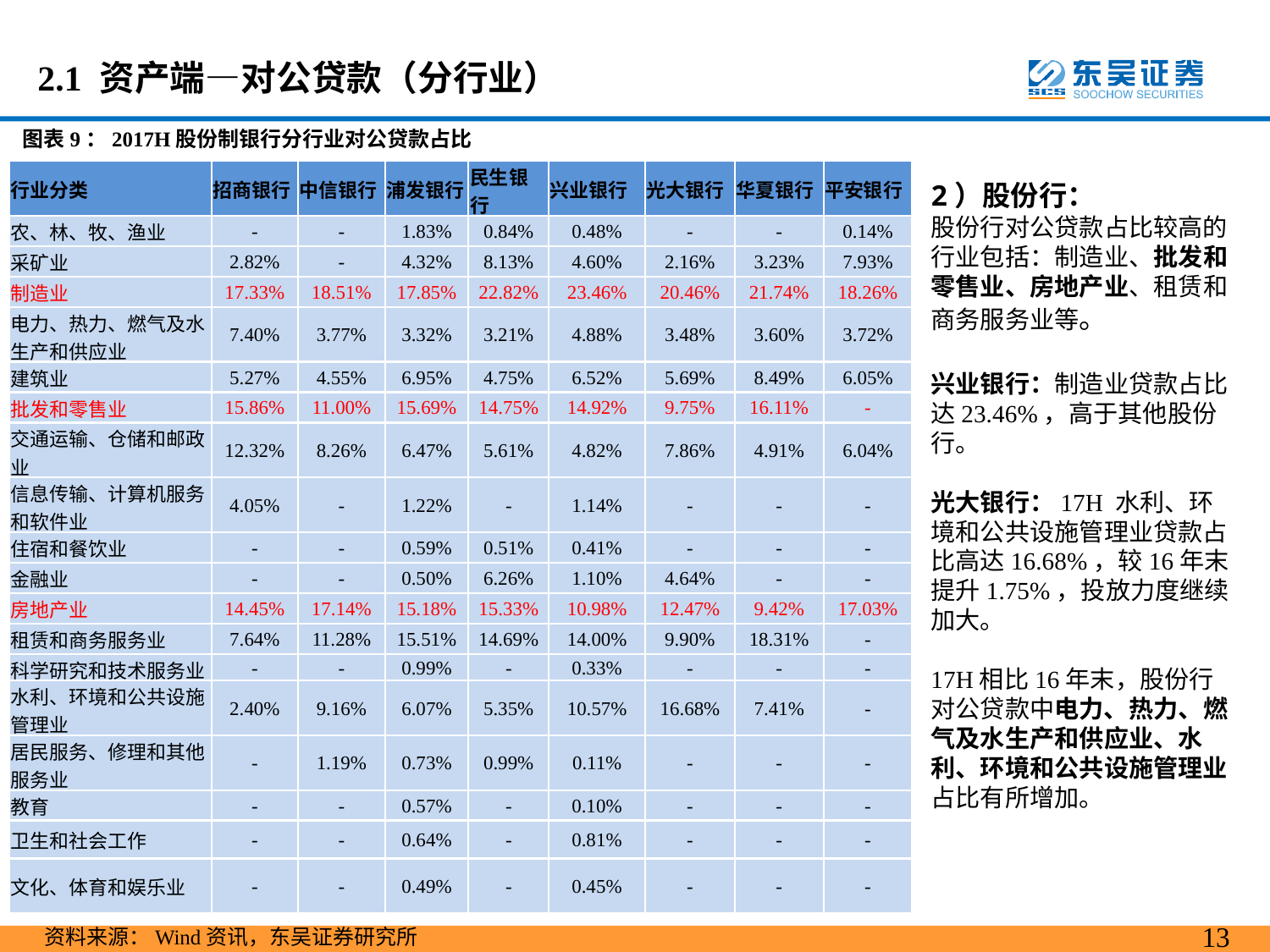

2.1 资产端—对公贷款（分行业）
图表9：2017H股份制银行分行业对公贷款占比

2）股份行：
股份行对公贷款占比较高的行业包括：制造业、批发和零售业、房地产业、租赁和商务服务业等。

兴业银行：制造业贷款占比达23.46%，高于其他股份行。

光大银行：17H 水利、环境和公共设施管理业贷款占比高达16.68%，较16年末提升1.75%，投放力度继续加大。

17H相比16年末，股份行对公贷款中电力、热力、燃气及水生产和供应业、水利、环境和公共设施管理业占比有所增加。
| 行业分类 | 招商银行 | 中信银行 | 浦发银行 | 民生银行 | 兴业银行 | 光大银行 | 华夏银行 | 平安银行 |
| --- | --- | --- | --- | --- | --- | --- | --- | --- |
| 农、林、牧、渔业 | - | - | 1.83% | 0.84% | 0.48% | - | - | 0.14% |
| 采矿业 | 2.82% | - | 4.32% | 8.13% | 4.60% | 2.16% | 3.23% | 7.93% |
| 制造业 | 17.33% | 18.51% | 17.85% | 22.82% | 23.46% | 20.46% | 21.74% | 18.26% |
| 电力、热力、燃气及水生产和供应业 | 7.40% | 3.77% | 3.32% | 3.21% | 4.88% | 3.48% | 3.60% | 3.72% |
| 建筑业 | 5.27% | 4.55% | 6.95% | 4.75% | 6.52% | 5.69% | 8.49% | 6.05% |
| 批发和零售业 | 15.86% | 11.00% | 15.69% | 14.75% | 14.92% | 9.75% | 16.11% | - |
| 交通运输、仓储和邮政业 | 12.32% | 8.26% | 6.47% | 5.61% | 4.82% | 7.86% | 4.91% | 6.04% |
| 信息传输、计算机服务和软件业 | 4.05% | - | 1.22% | - | 1.14% | - | - | - |
| 住宿和餐饮业 | - | - | 0.59% | 0.51% | 0.41% | - | - | - |
| 金融业 | - | - | 0.50% | 6.26% | 1.10% | 4.64% | - | - |
| 房地产业 | 14.45% | 17.14% | 15.18% | 15.33% | 10.98% | 12.47% | 9.42% | 17.03% |
| 租赁和商务服务业 | 7.64% | 11.28% | 15.51% | 14.69% | 14.00% | 9.90% | 18.31% | - |
| 科学研究和技术服务业 | - | - | 0.99% | - | 0.33% | - | - | - |
| 水利、环境和公共设施管理业 | 2.40% | 9.16% | 6.07% | 5.35% | 10.57% | 16.68% | 7.41% | - |
| 居民服务、修理和其他服务业 | - | 1.19% | 0.73% | 0.99% | 0.11% | - | - | - |
| 教育 | - | - | 0.57% | - | 0.10% | - | - | - |
| 卫生和社会工作 | - | - | 0.64% | - | 0.81% | - | - | - |
| 文化、体育和娱乐业 | - | - | 0.49% | - | 0.45% | - | - | - |

13
资料来源：Wind资讯，东吴证券研究所